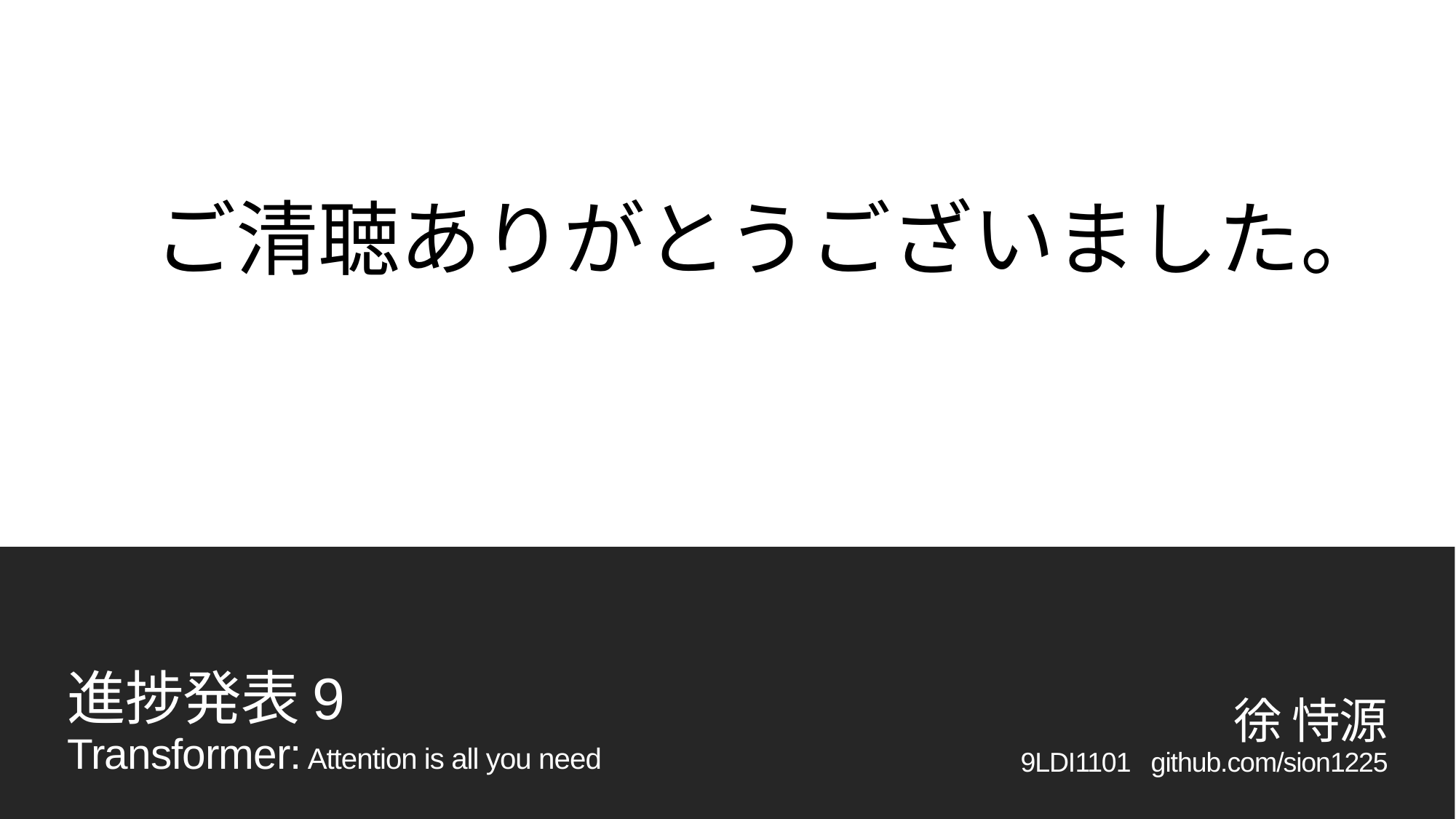

ご清聴ありがとうございました。
進捗発表9
Transformer: Attention is all you need
徐 恃源
9LDI1101   github.com/sion1225